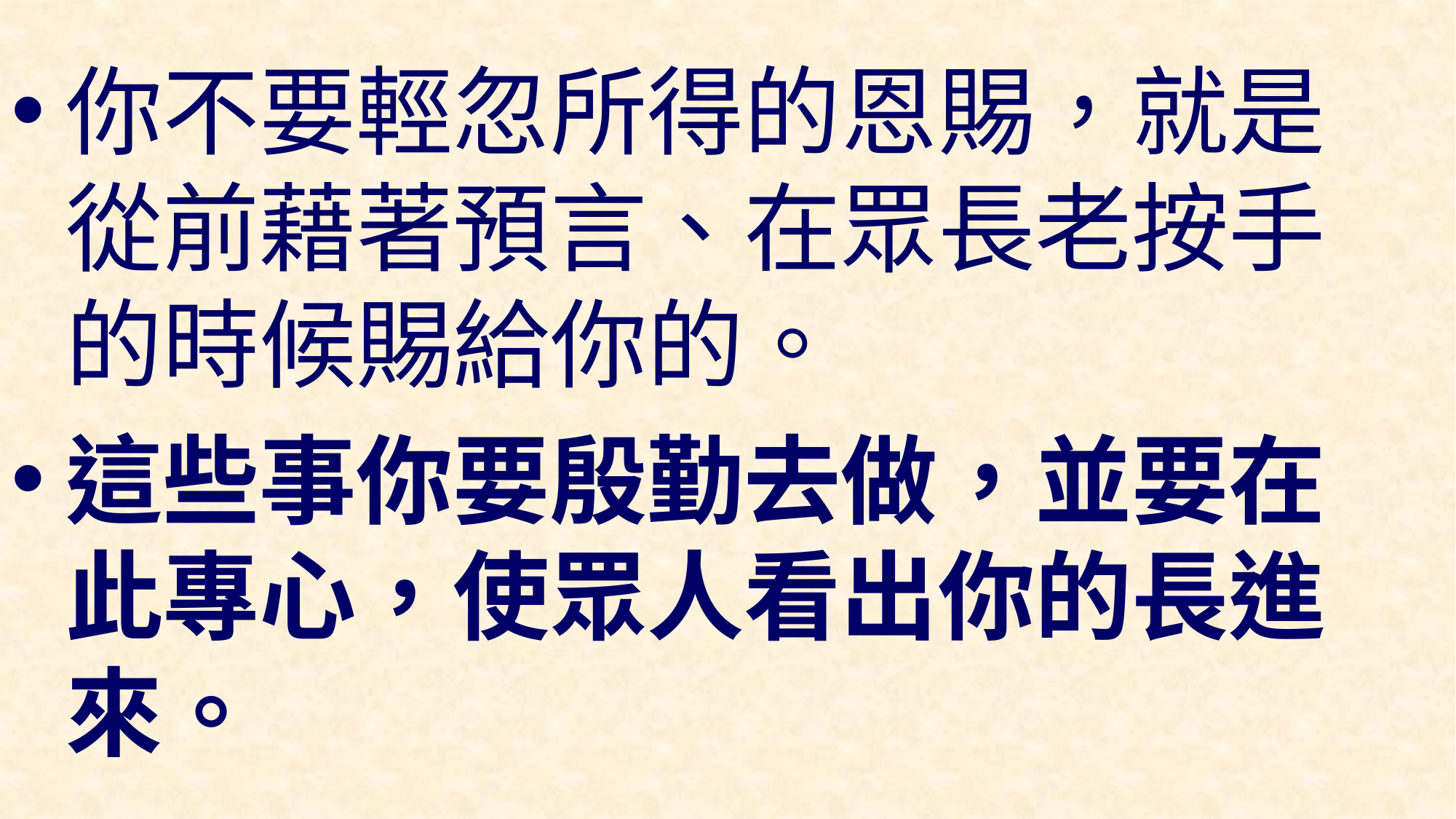

你不要輕忽所得的恩賜，就是從前藉著預言、在眾長老按手的時候賜給你的。
這些事你要殷勤去做，並要在此專心，使眾人看出你的長進來。